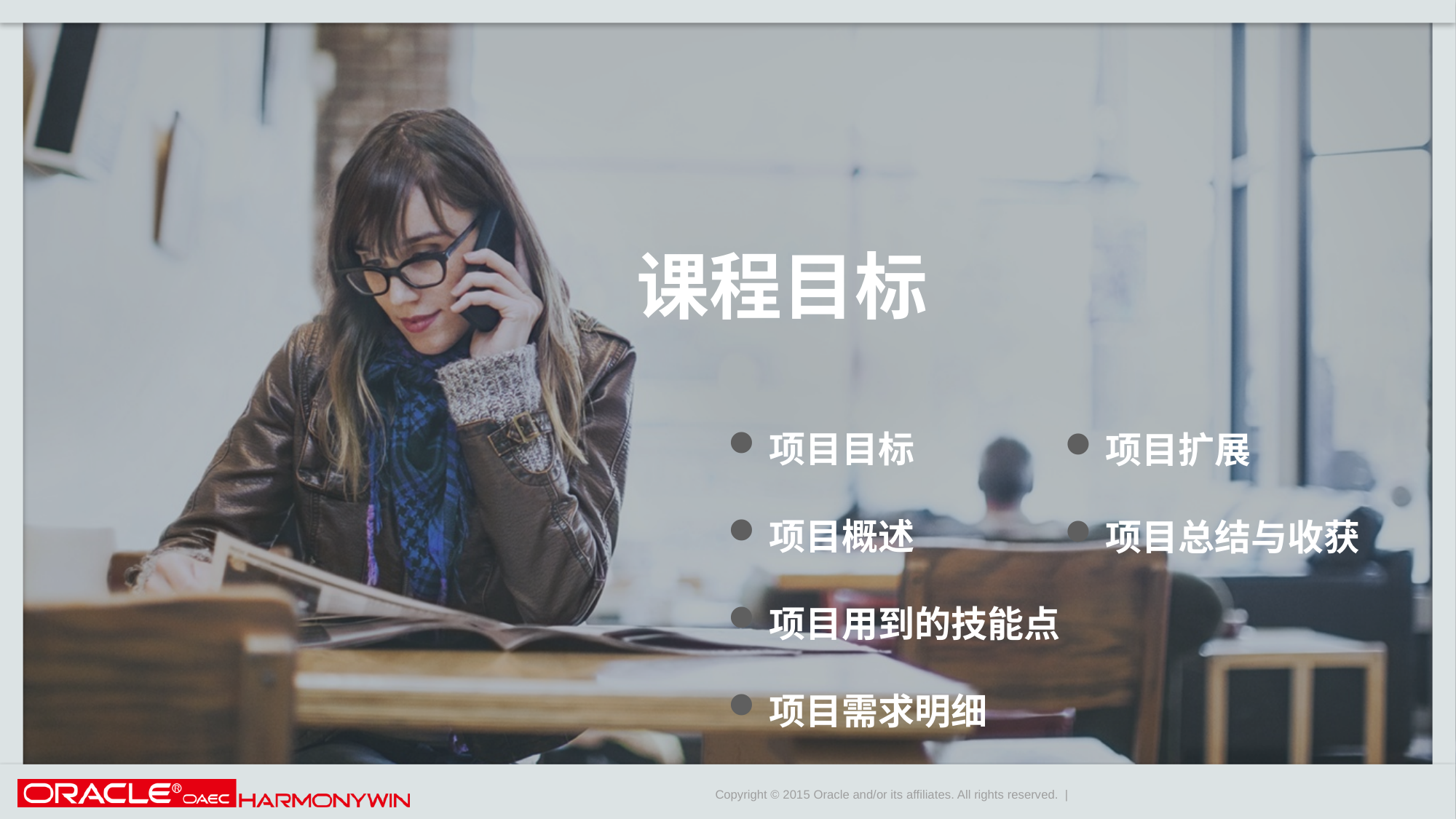

# 课程目标
项目目标
项目概述
项目用到的技能点
项目需求明细

项目扩展
项目总结与收获